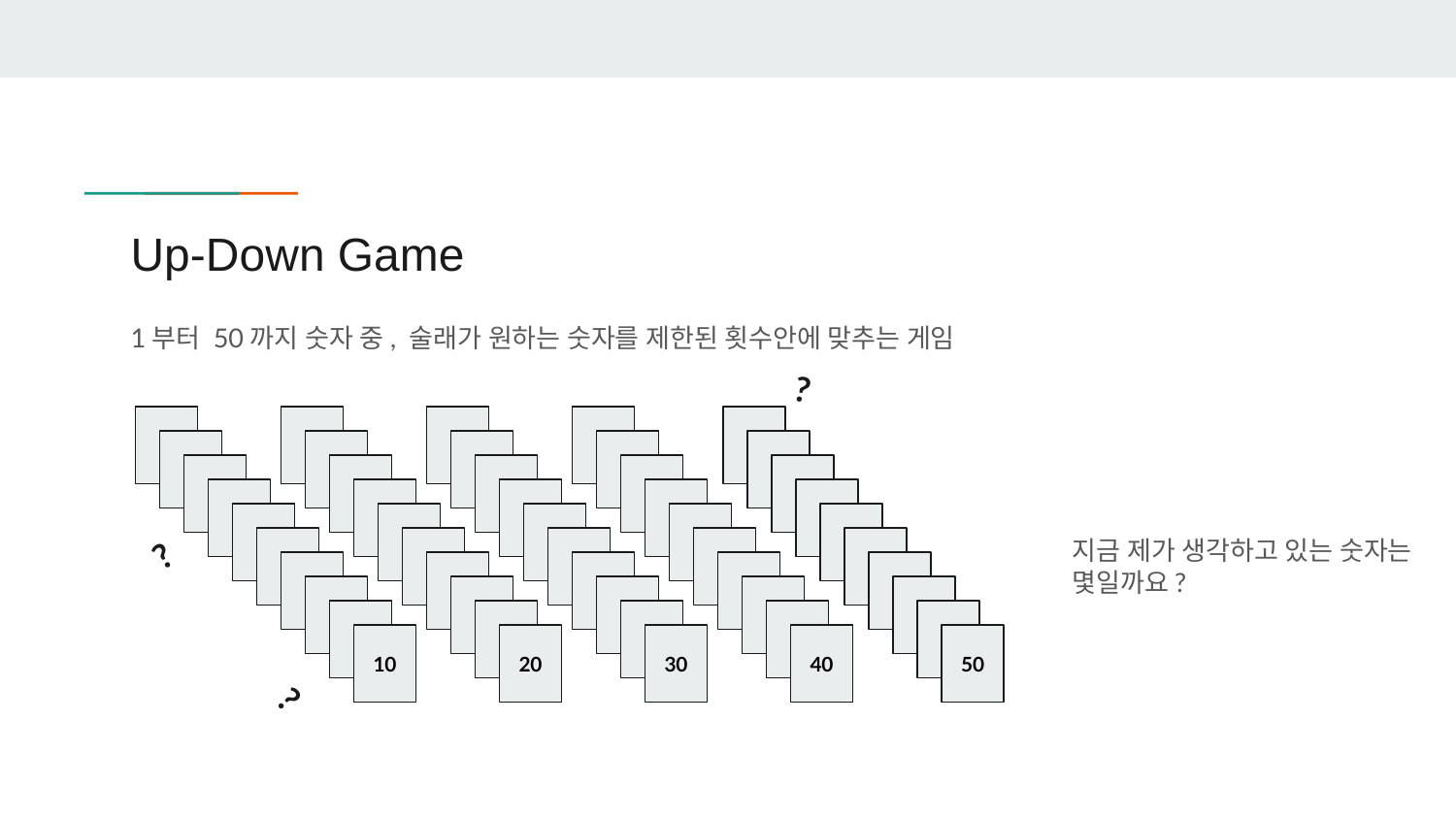

# Up-Down Game
1부터 50까지 숫자 중, 술래가 원하는 숫자를 제한된 횟수안에 맞추는 게임
?
1
1
1
1
1
1
1
1
1
1
1
1
1
1
1
1
1
1
1
1

1
1
1
1
1
?
지금 제가 생각하고 있는 숫자는 몇일까요?
1
1
1
1
1
1
1
1
1
1
1
1
1
1
1
1
1
1
1
1
10
20
30
40
50
?